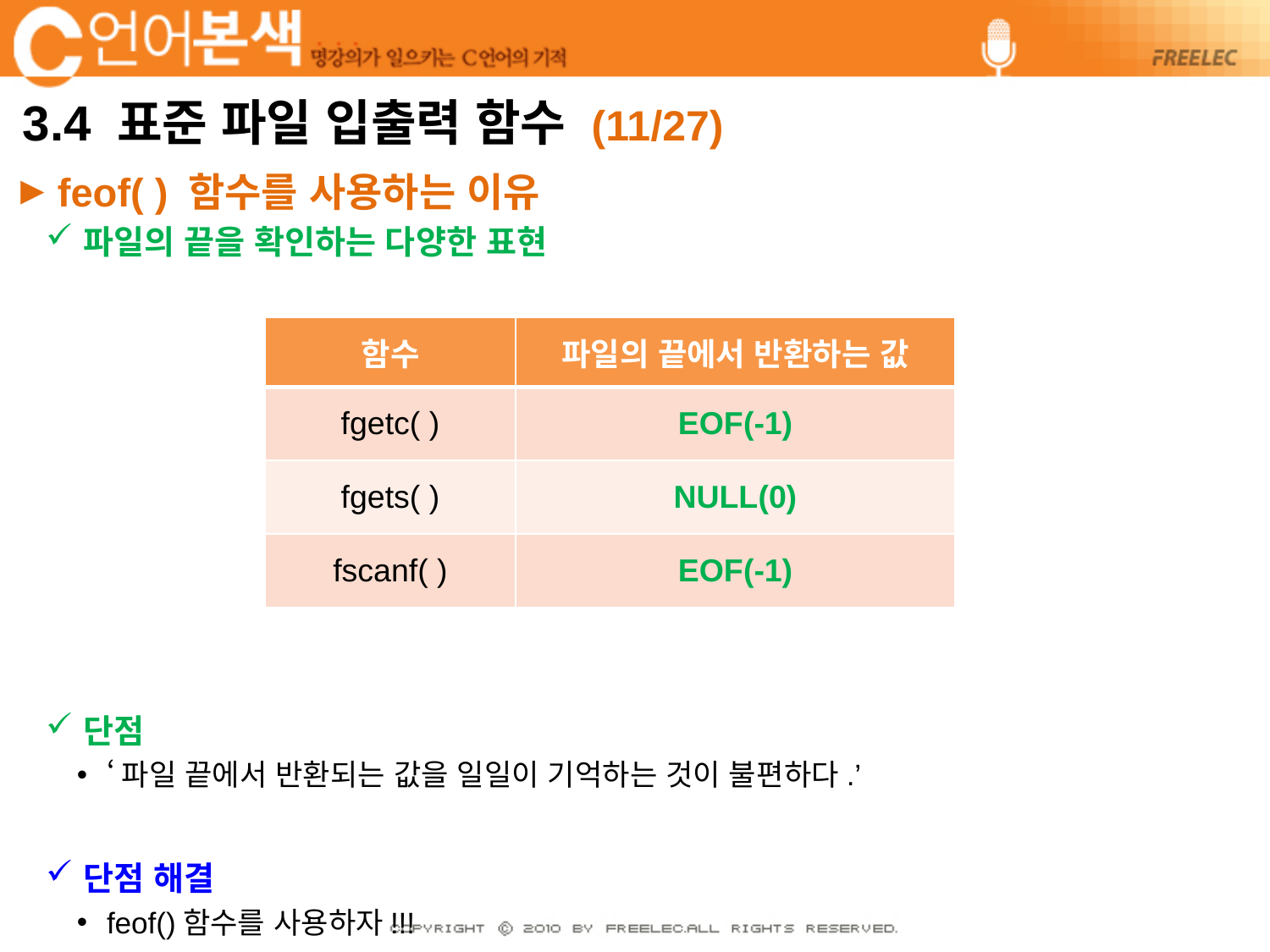

# 3.4 표준 파일 입출력 함수 (11/27)
feof( ) 함수를 사용하는 이유
파일의 끝을 확인하는 다양한 표현

단점
‘파일 끝에서 반환되는 값을 일일이 기억하는 것이 불편하다.’

단점 해결
feof()함수를 사용하자!!!

| 함수 | 파일의 끝에서 반환하는 값 |
| --- | --- |
| fgetc( ) | EOF(-1) |
| fgets( ) | NULL(0) |
| fscanf( ) | EOF(-1) |